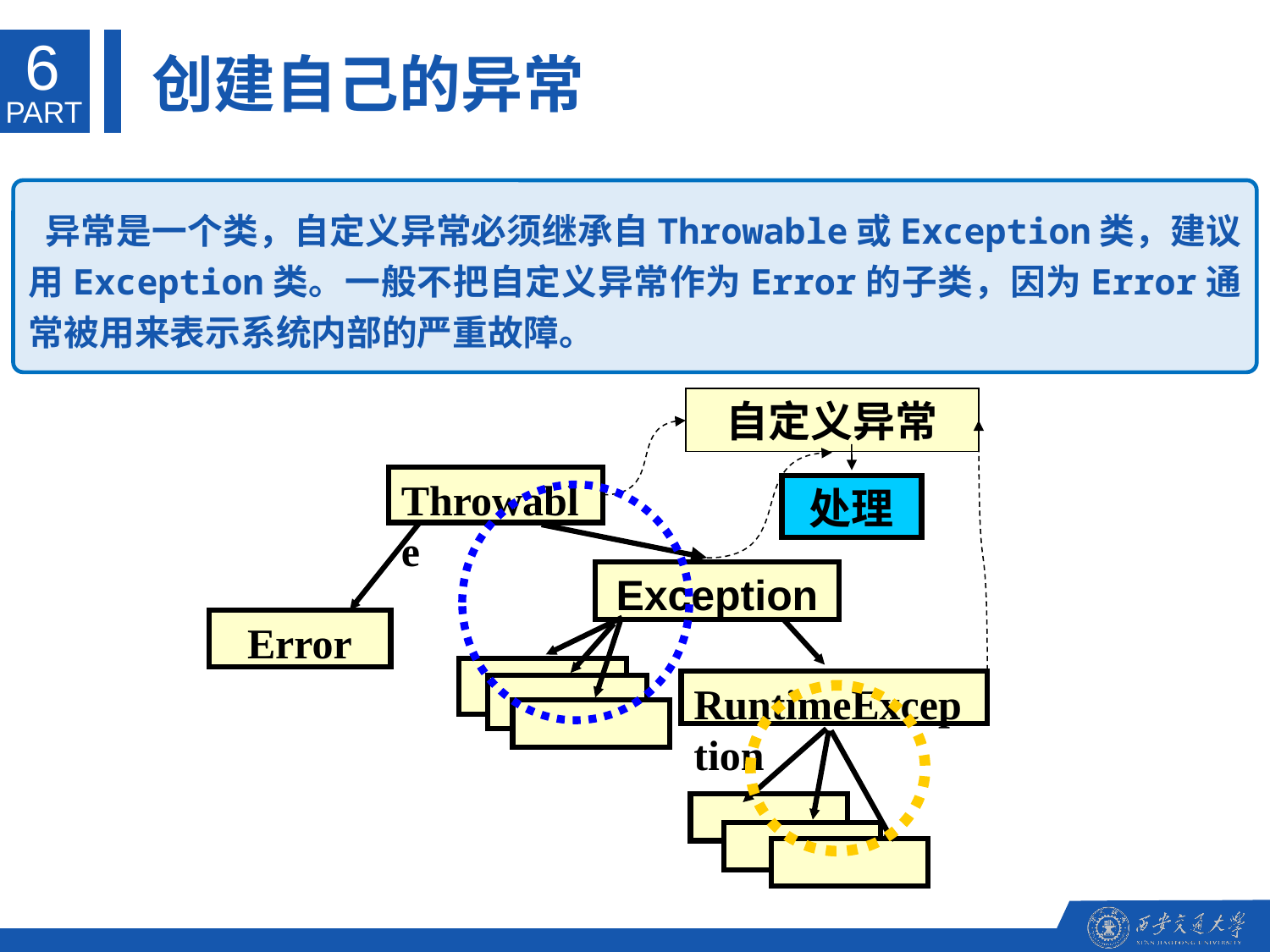

6
创建自己的异常
PART
 异常是一个类，自定义异常必须继承自Throwable或Exception类，建议用Exception类。一般不把自定义异常作为Error的子类，因为Error通常被用来表示系统内部的严重故障。
自定义异常

Throwable
处理

Exception
Error

RuntimeException